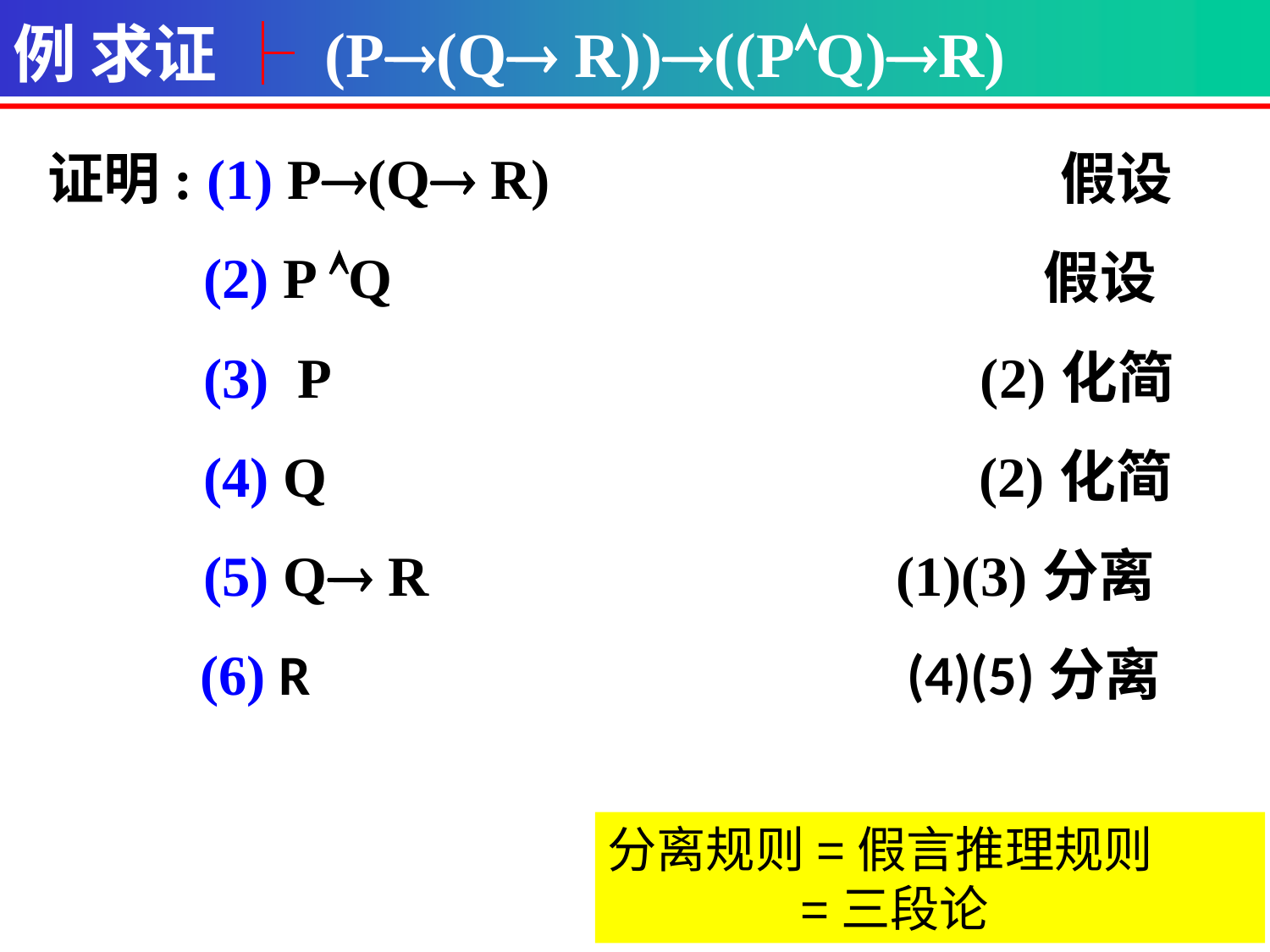

例 求证 ├ (P→(Q→ R))→((P∧Q)→R)
证明: (1) P→(Q→ R)                                   假设
           (2) P ∧Q                                             假设
           (3)  P                                              (2)化简
           (4) Q                                              (2)化简
           (5) Q→ R                                 (1)(3)分离
            (6) R                                               (4)(5)分离
分离规则=假言推理规则
              =三段论
31/48